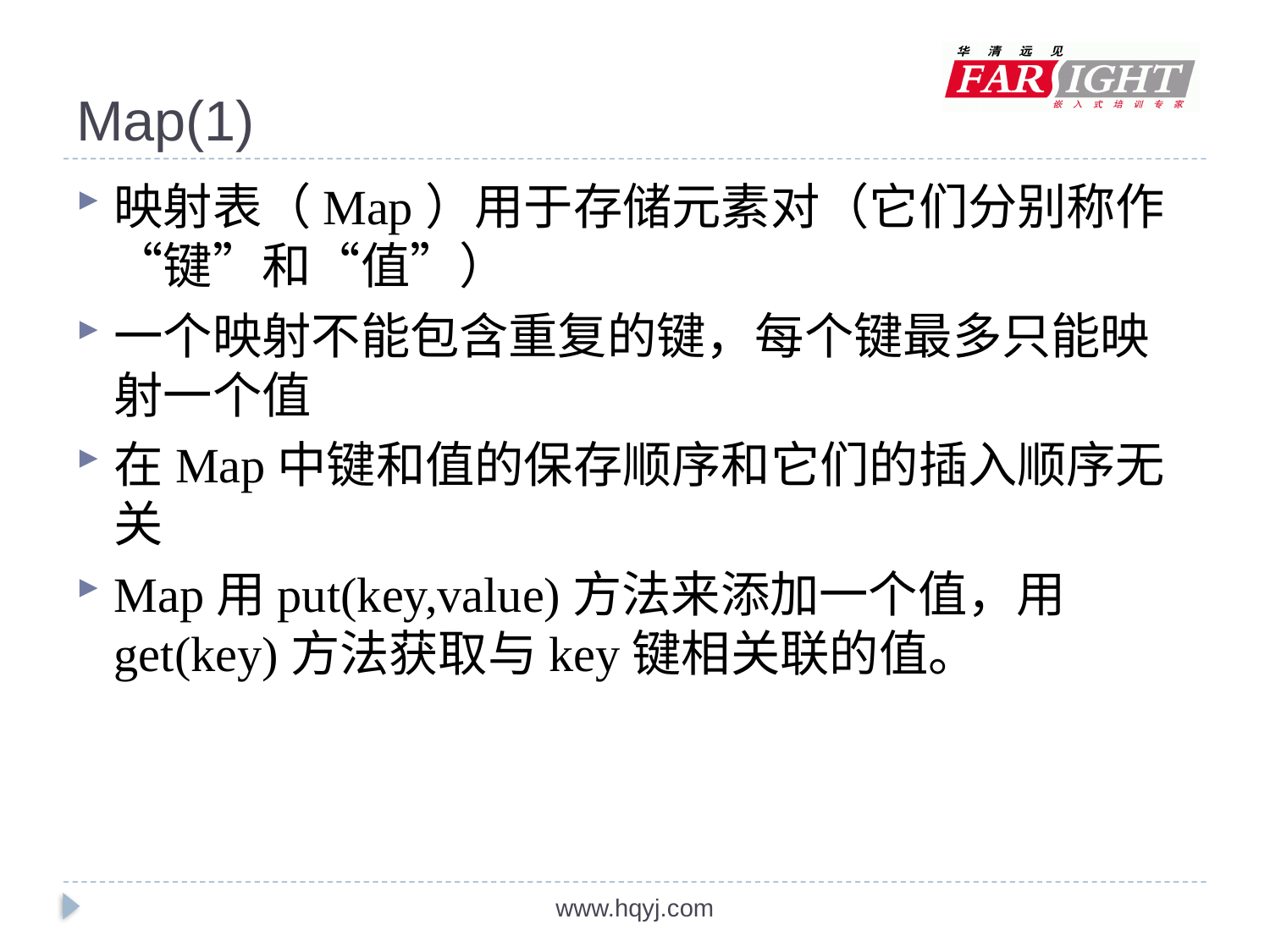

# Map(1)
映射表（Map）用于存储元素对（它们分别称作“键”和“值”）
一个映射不能包含重复的键，每个键最多只能映射一个值
在Map中键和值的保存顺序和它们的插入顺序无关
Map用put(key,value)方法来添加一个值，用get(key)方法获取与key键相关联的值。

22
www.hqyj.com